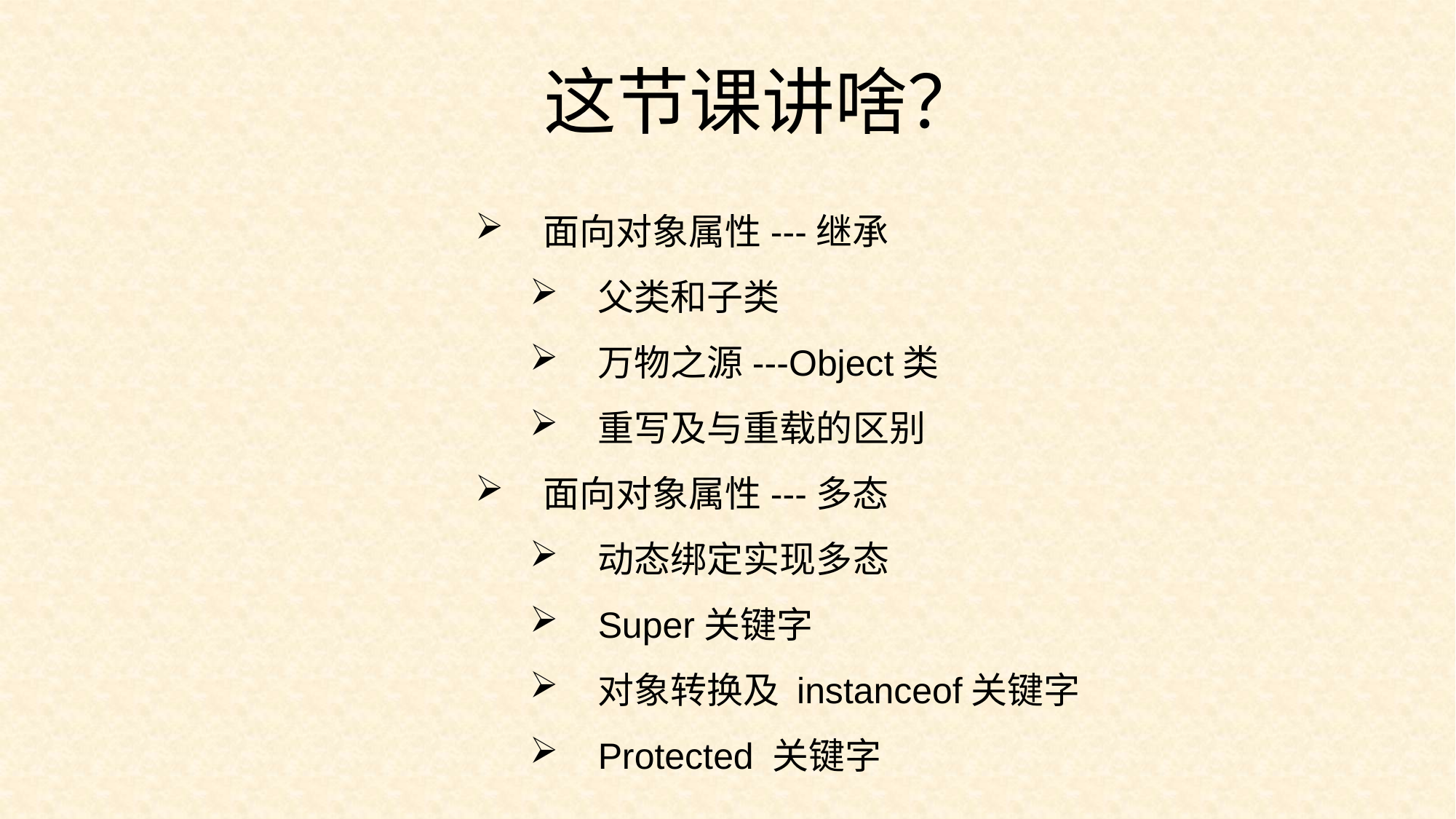

这节课讲啥？

面向对象属性---继承
父类和子类
万物之源---Object类
重写及与重载的区别
面向对象属性---多态
动态绑定实现多态
Super关键字
对象转换及 instanceof关键字
Protected 关键字